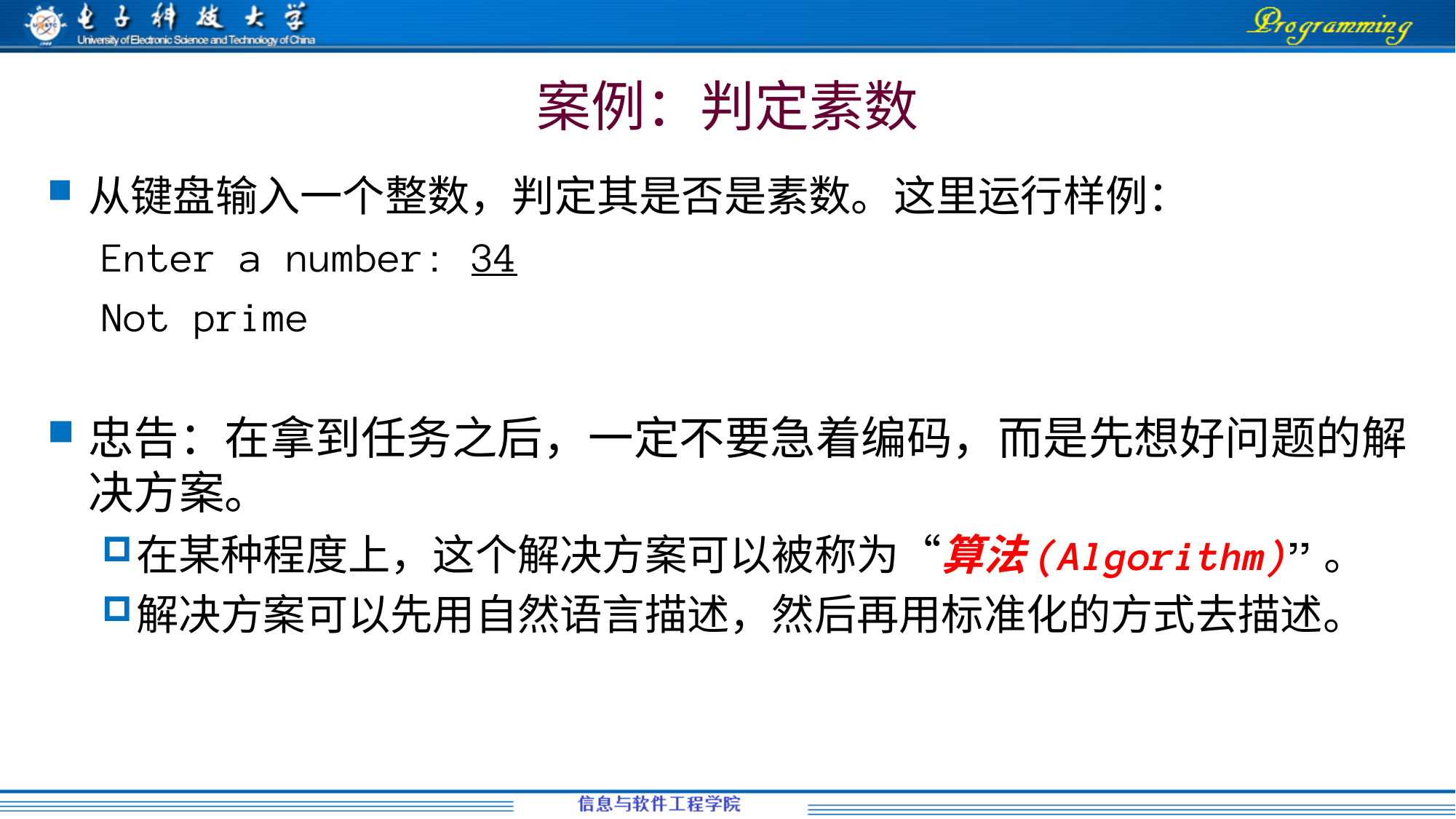

# 案例：判定素数
从键盘输入一个整数，判定其是否是素数。这里运行样例：
Enter a number: 34
Not prime

忠告：在拿到任务之后，一定不要急着编码，而是先想好问题的解决方案。
在某种程度上，这个解决方案可以被称为“算法(Algorithm)”。
解决方案可以先用自然语言描述，然后再用标准化的方式去描述。